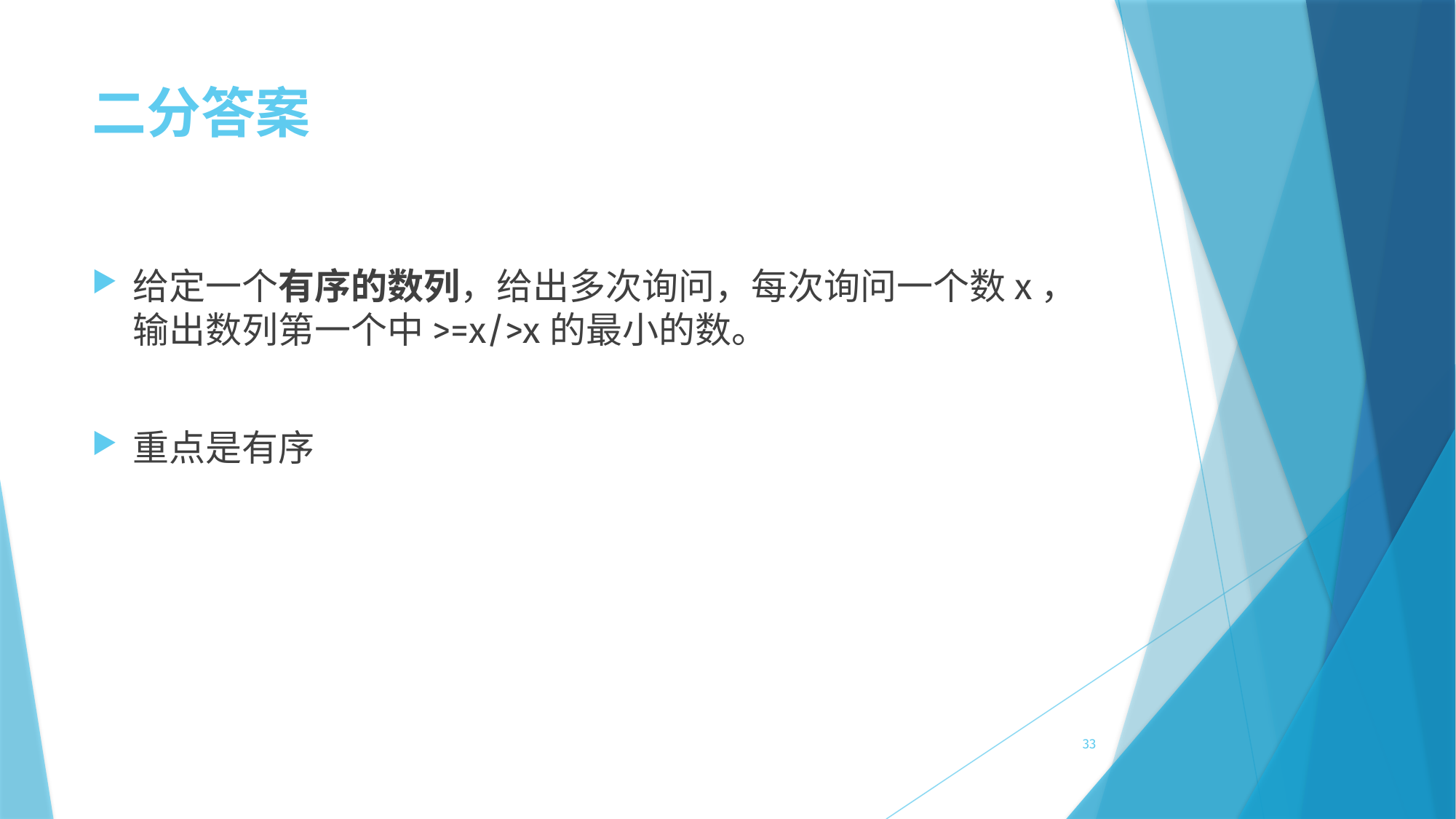

# 二分答案
给定一个有序的数列，给出多次询问，每次询问一个数x，输出数列第一个中>=x/>x的最小的数。

重点是有序

33